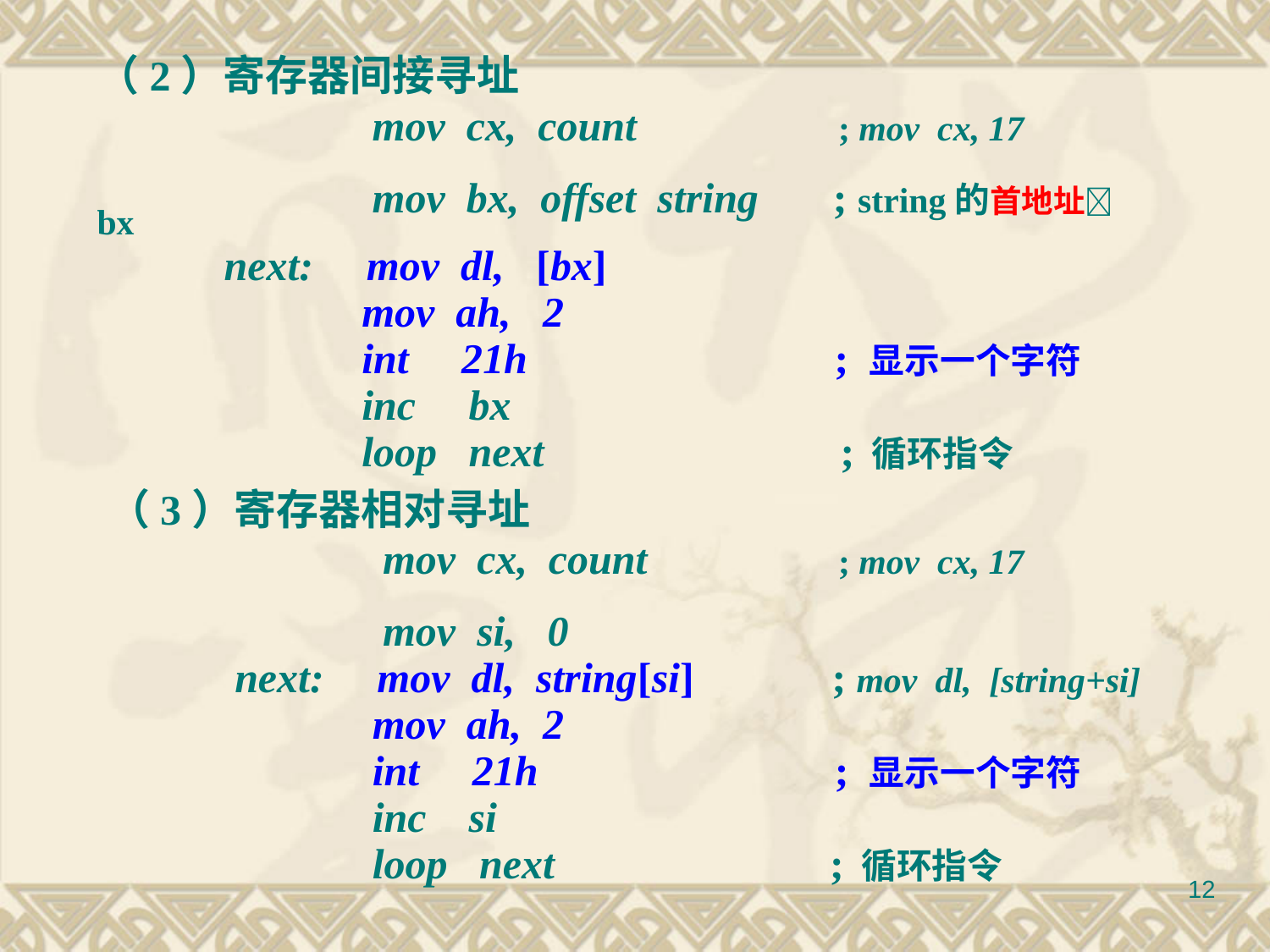

（2）寄存器间接寻址
                          mov  cx,  count                   ; mov  cx, 17
                          mov  bx,  offset  string       ; string的首地址→ bx
            next:     mov  dl,   [bx]
                         mov  ah,   2
                         int     21h                             ; 显示一个字符
                         inc     bx
                         loop   next                            ; 循环指令
（3）寄存器相对寻址
                          mov  cx,  count                  ; mov  cx, 17
                          mov  si,   0
            next:     mov  dl,  string[si]             ; mov  dl,  [string+si]
                         mov  ah,  2
                         int     21h                            ; 显示一个字符
                         inc    si
                         loop   next                          ; 循环指令
12